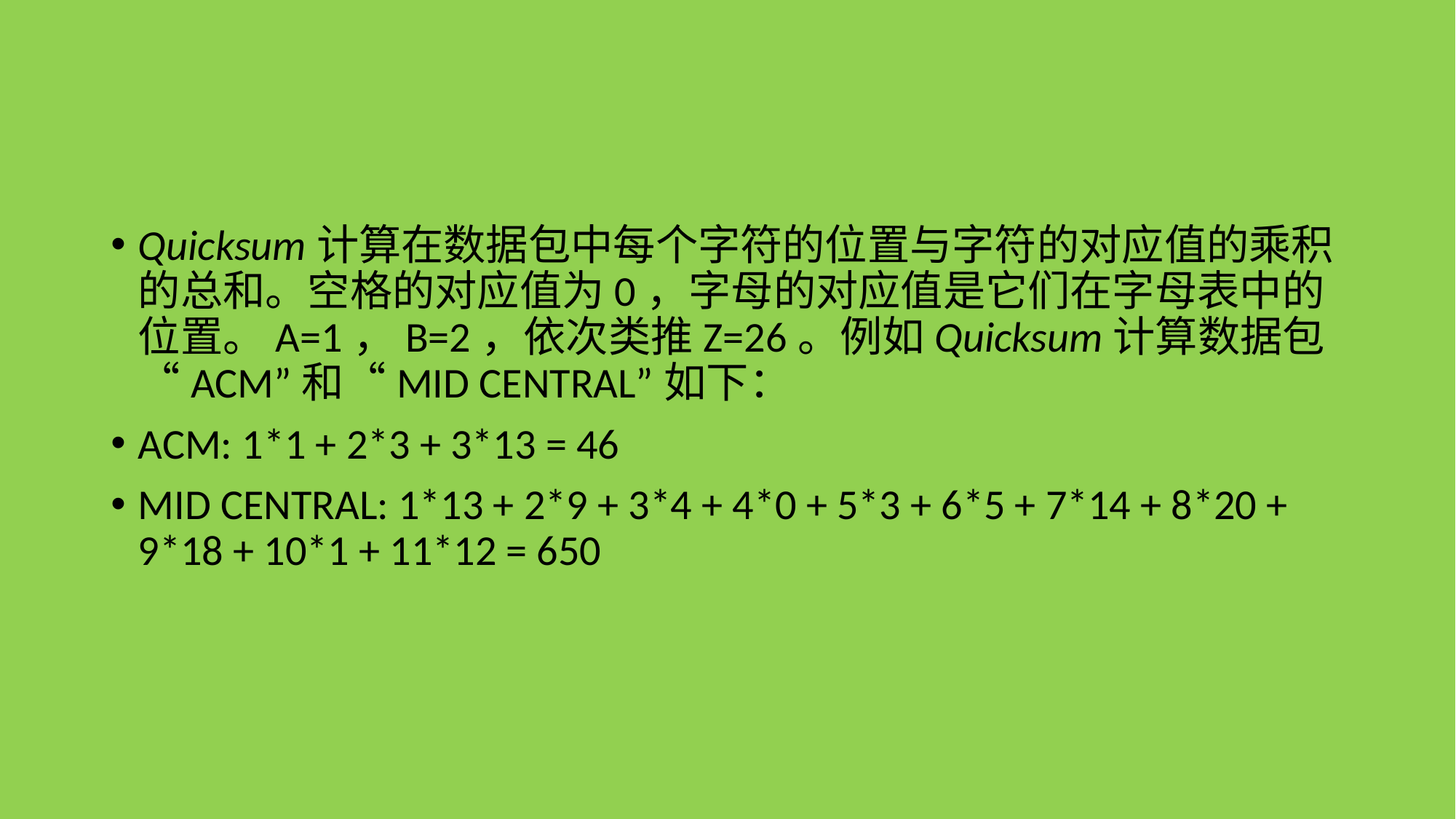

#
Quicksum计算在数据包中每个字符的位置与字符的对应值的乘积的总和。空格的对应值为0，字母的对应值是它们在字母表中的位置。A=1，B=2，依次类推Z=26。例如Quicksum计算数据包“ACM”和“MID CENTRAL”如下：
ACM: 1*1 + 2*3 + 3*13 = 46
MID CENTRAL: 1*13 + 2*9 + 3*4 + 4*0 + 5*3 + 6*5 + 7*14 + 8*20 + 9*18 + 10*1 + 11*12 = 650